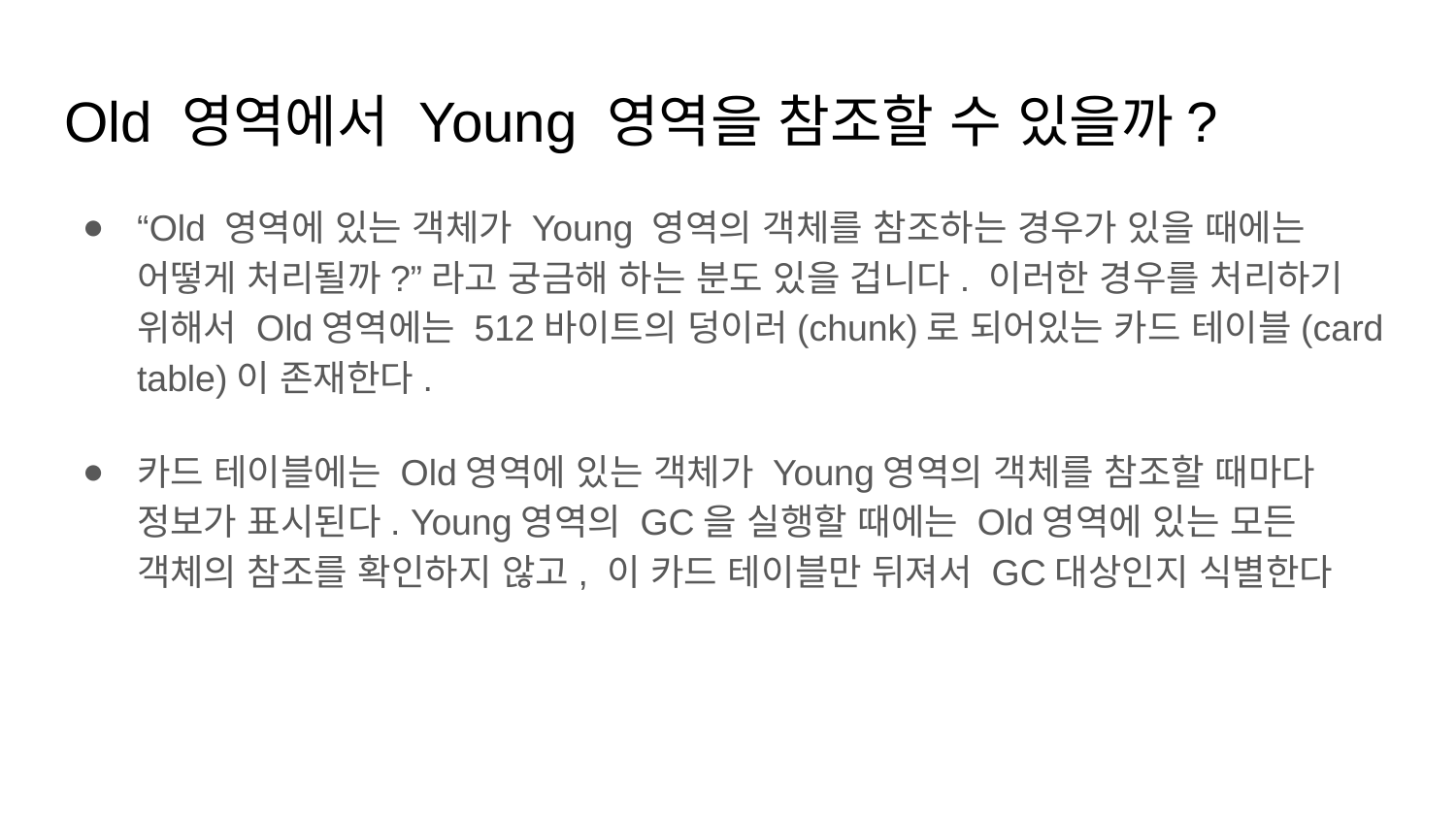

# Old 영역에서 Young 영역을 참조할 수 있을까?
“Old 영역에 있는 객체가 Young 영역의 객체를 참조하는 경우가 있을 때에는 어떻게 처리될까?”라고 궁금해 하는 분도 있을 겁니다. 이러한 경우를 처리하기 위해서 Old영역에는 512바이트의 덩이러(chunk)로 되어있는 카드 테이블(card table)이 존재한다.
카드 테이블에는 Old영역에 있는 객체가 Young영역의 객체를 참조할 때마다 정보가 표시된다. Young영역의 GC을 실행할 때에는 Old영역에 있는 모든 객체의 참조를 확인하지 않고, 이 카드 테이블만 뒤져서 GC대상인지 식별한다